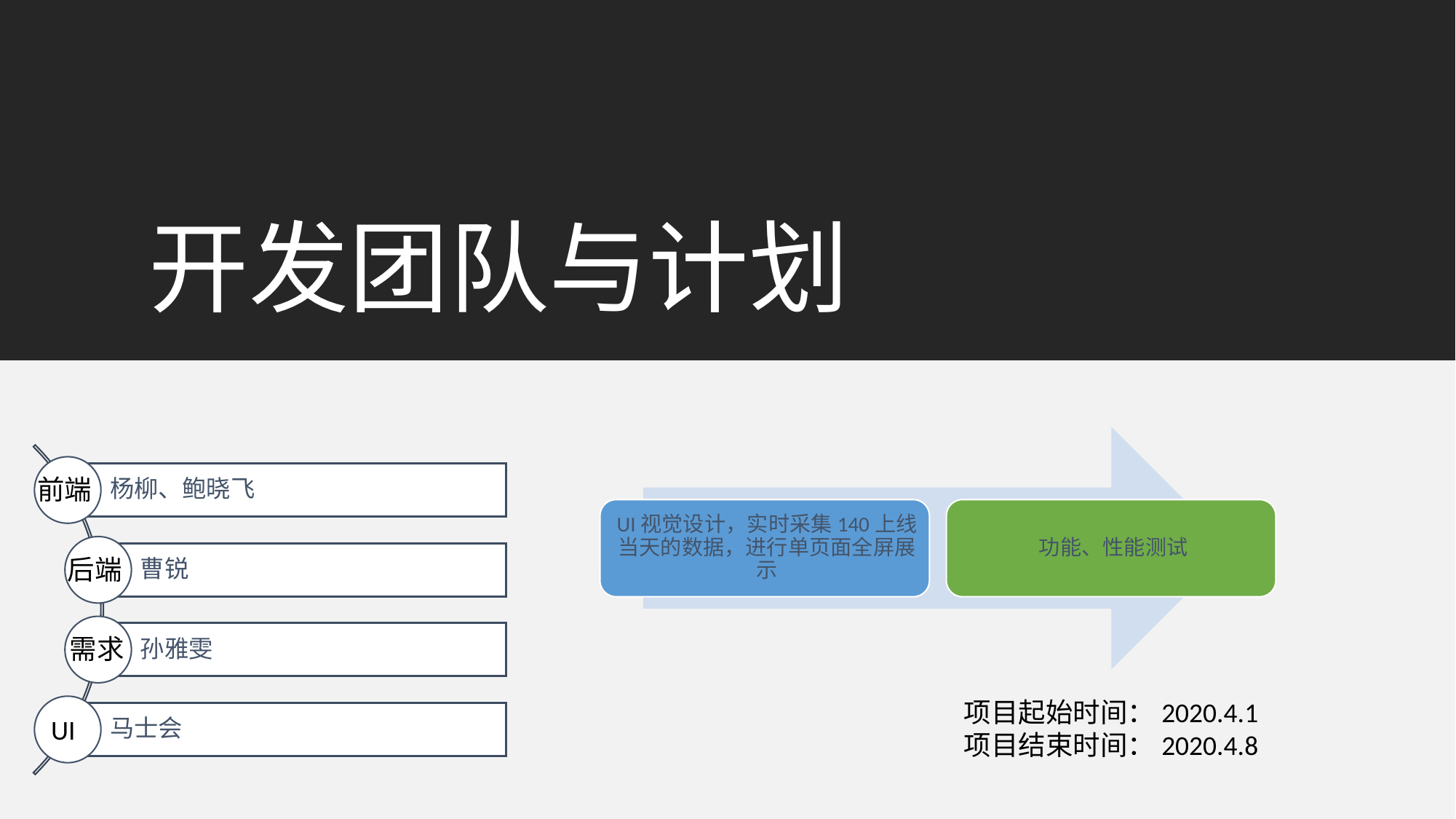

# 开发团队与计划

UI视觉设计，实时采集140上线当天的数据，进行单页面全屏展示
功能、性能测试
杨柳、鲍晓飞
曹锐
孙雅雯
马士会
前端
后端
需求
项目起始时间：2020.4.1
项目结束时间：2020.4.8
UI